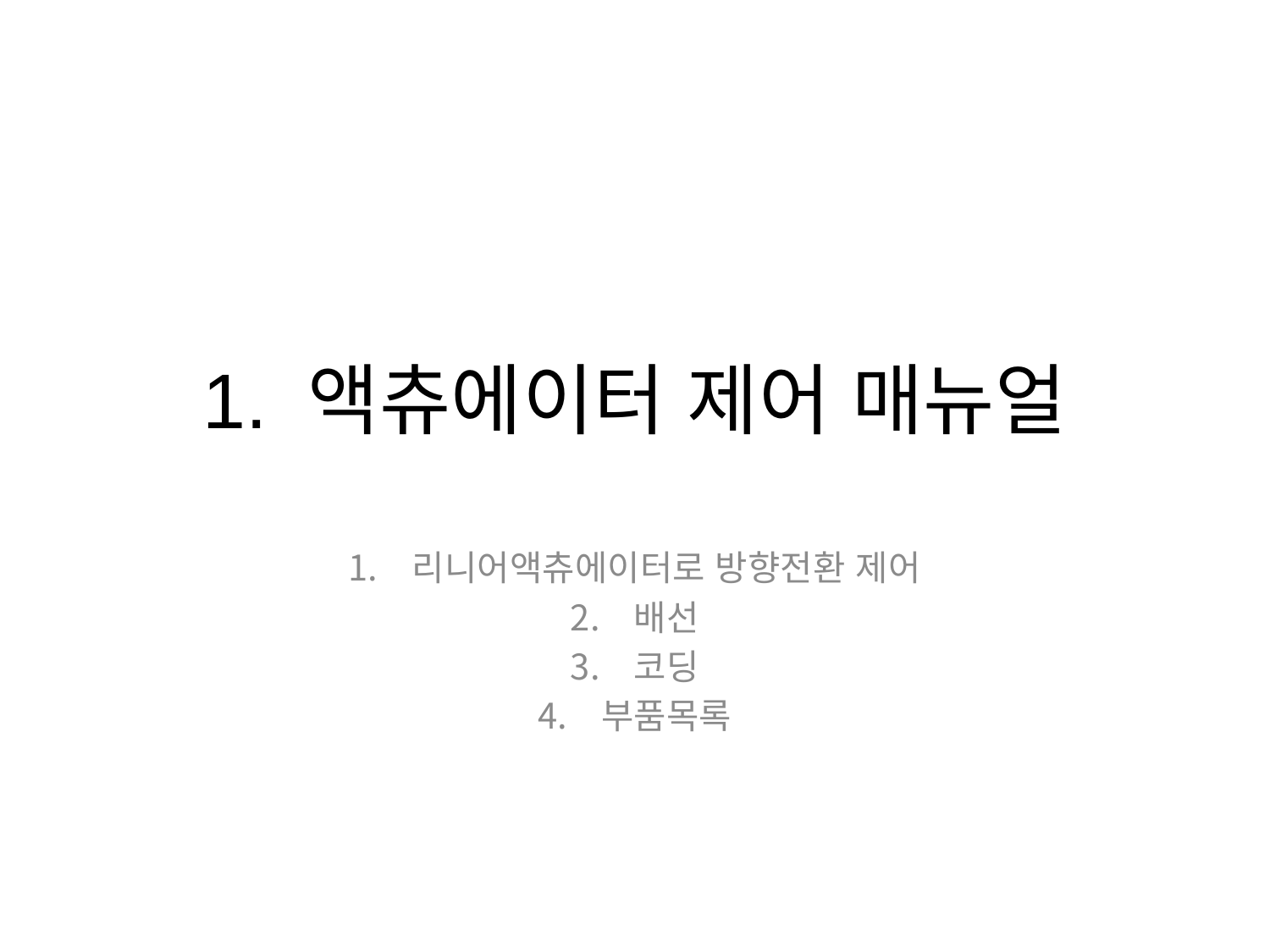

# 1. 액츄에이터 제어 매뉴얼
리니어액츄에이터로 방향전환 제어
배선
코딩
부품목록